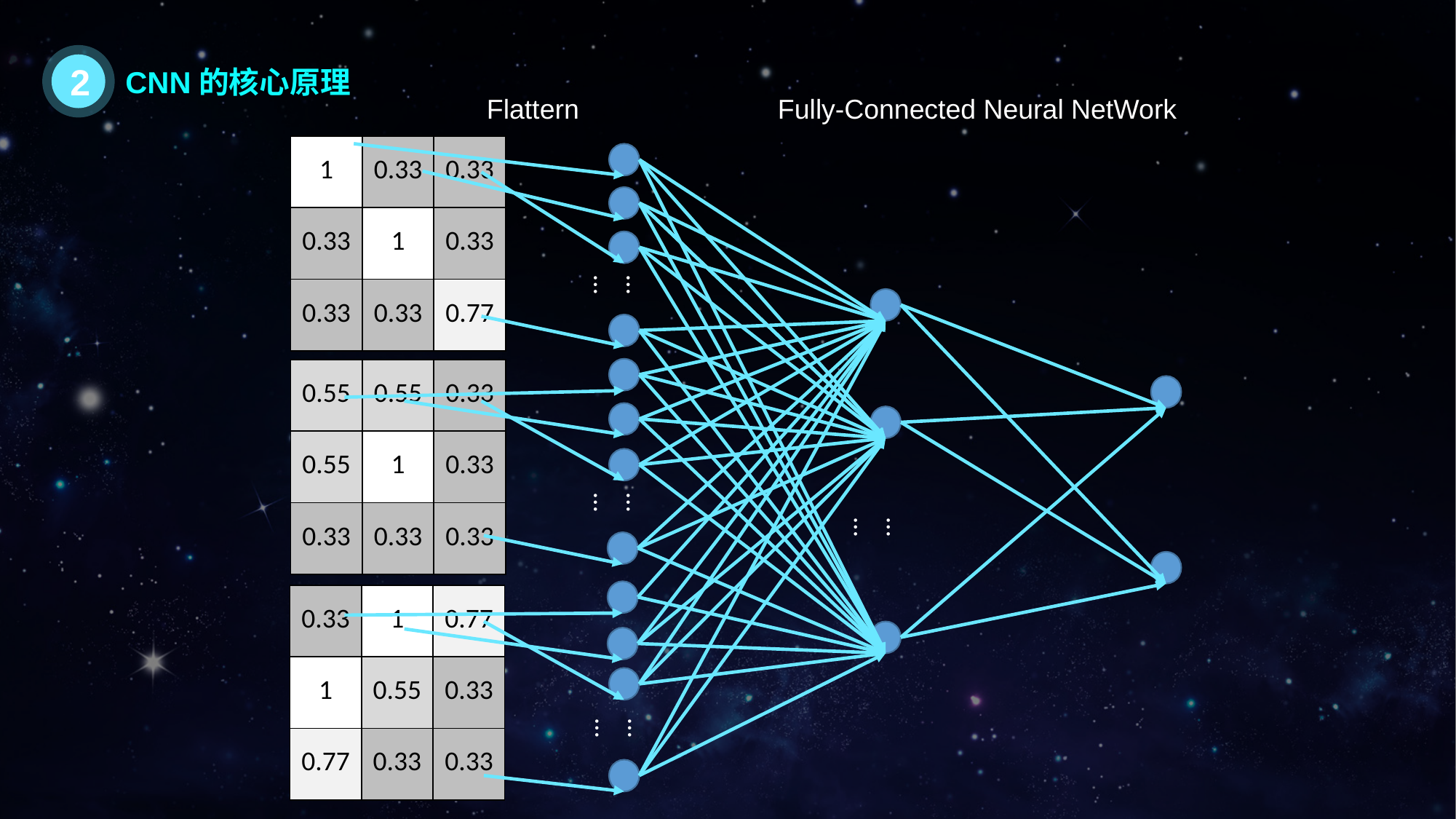

2
CNN的核心原理
Flattern
Fully-Connected Neural NetWork
| 1 | 0.33 | 0.33 |
| --- | --- | --- |
| 0.33 | 1 | 0.33 |
| 0.33 | 0.33 | 0.77 |

……

| 0.55 | 0.55 | 0.33 |
| --- | --- | --- |
| 0.55 | 1 | 0.33 |
| 0.33 | 0.33 | 0.33 |

……
……

| 0.33 | 1 | 0.77 |
| --- | --- | --- |
| 1 | 0.55 | 0.33 |
| 0.77 | 0.33 | 0.33 |

……